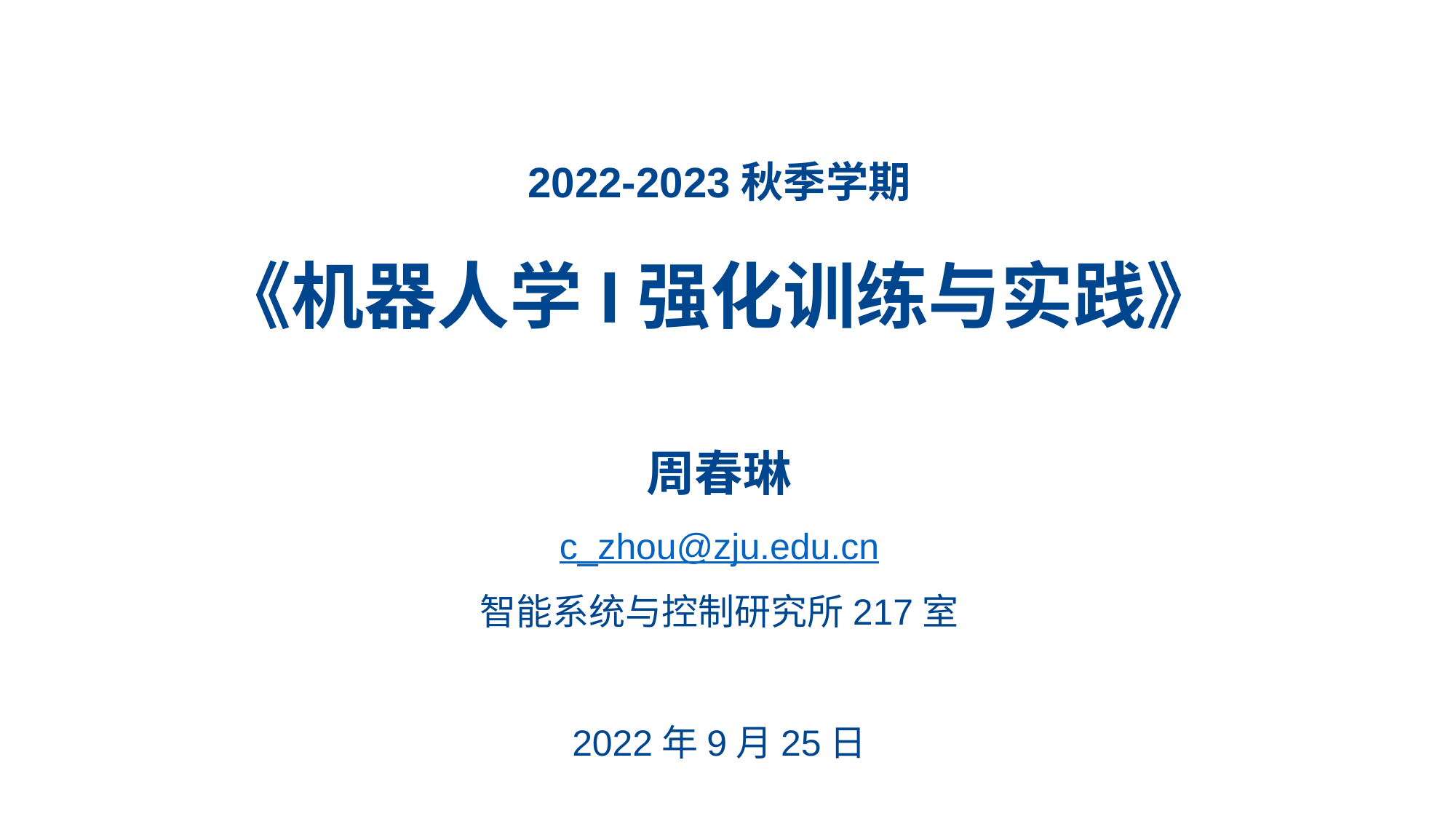

2022-2023秋季学期
《机器人学I强化训练与实践》

周春琳
c_zhou@zju.edu.cn
智能系统与控制研究所217室

2022年9月25日